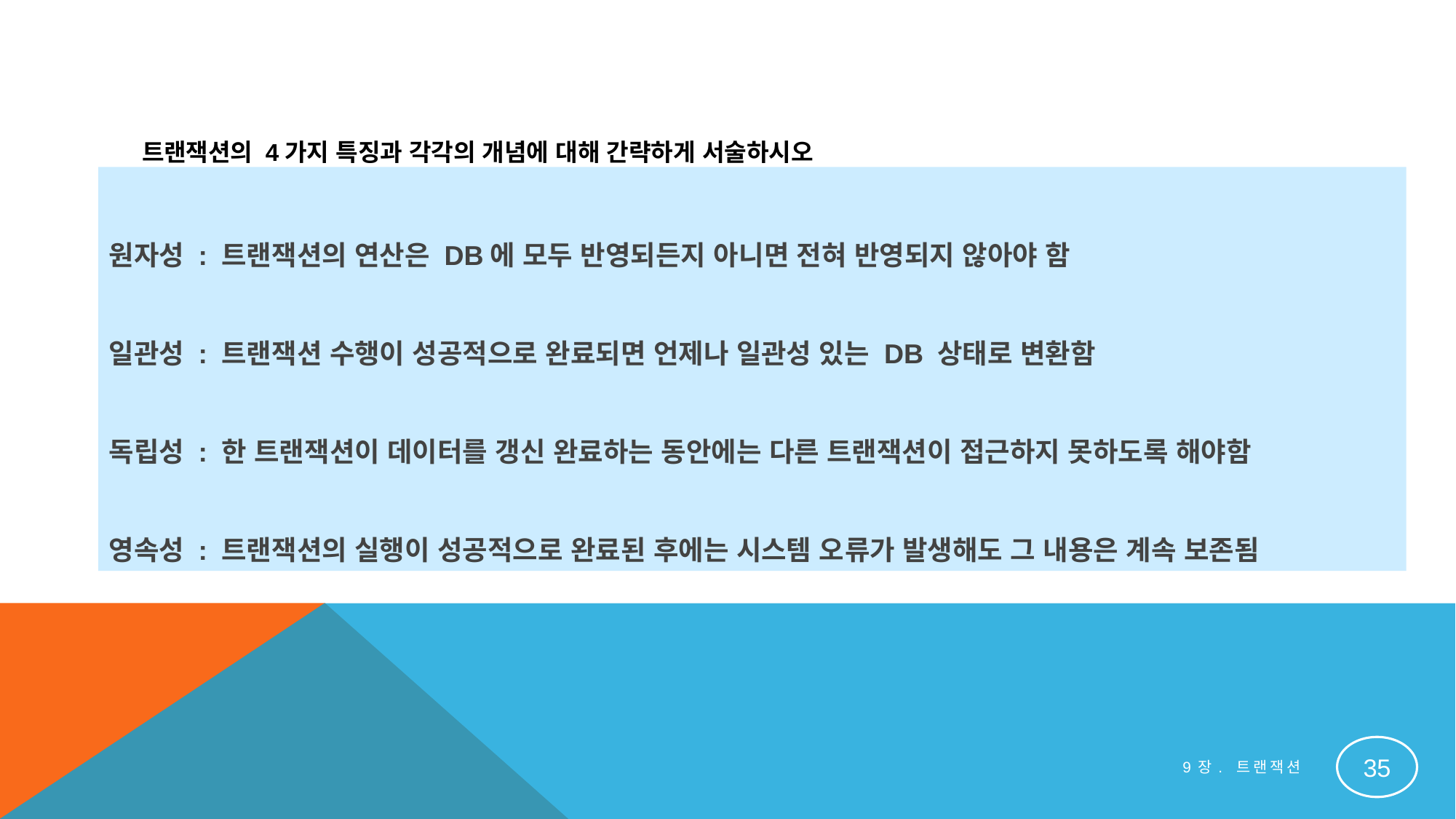

#
트랜잭션의 4가지 특징과 각각의 개념에 대해 간략하게 서술하시오
원자성 : 트랜잭션의 연산은 DB에 모두 반영되든지 아니면 전혀 반영되지 않아야 함
일관성 : 트랜잭션 수행이 성공적으로 완료되면 언제나 일관성 있는 DB 상태로 변환함
독립성 : 한 트랜잭션이 데이터를 갱신 완료하는 동안에는 다른 트랜잭션이 접근하지 못하도록 해야함
영속성 : 트랜잭션의 실행이 성공적으로 완료된 후에는 시스템 오류가 발생해도 그 내용은 계속 보존됨
35
9장. 트랜잭션